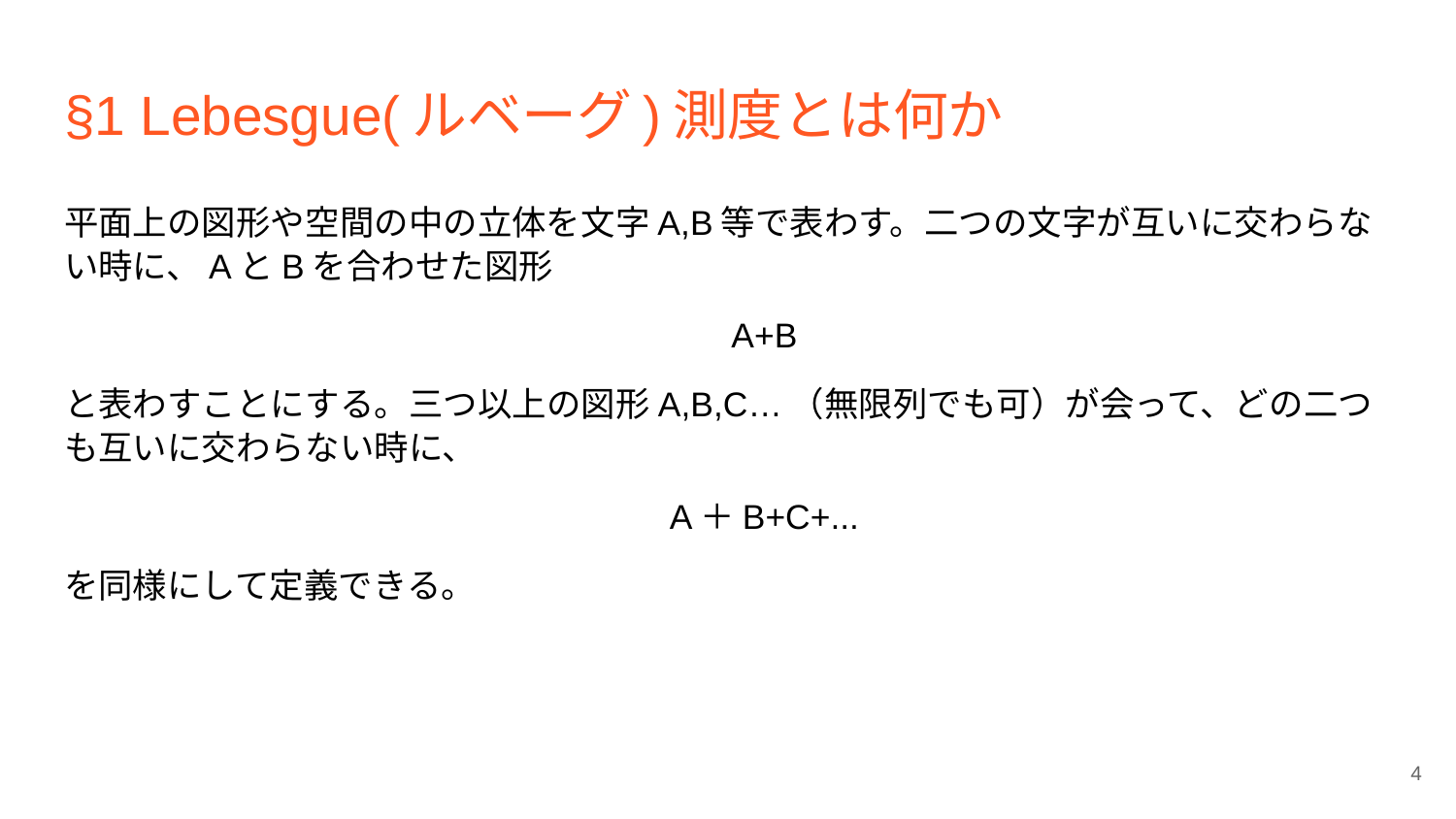

# §1 Lebesgue(ルベーグ)測度とは何か
平面上の図形や空間の中の立体を文字A,B等で表わす。二つの文字が互いに交わらない時に、AとBを合わせた図形
A+B
と表わすことにする。三つ以上の図形A,B,C…（無限列でも可）が会って、どの二つも互いに交わらない時に、
A＋B+C+...
を同様にして定義できる。

4